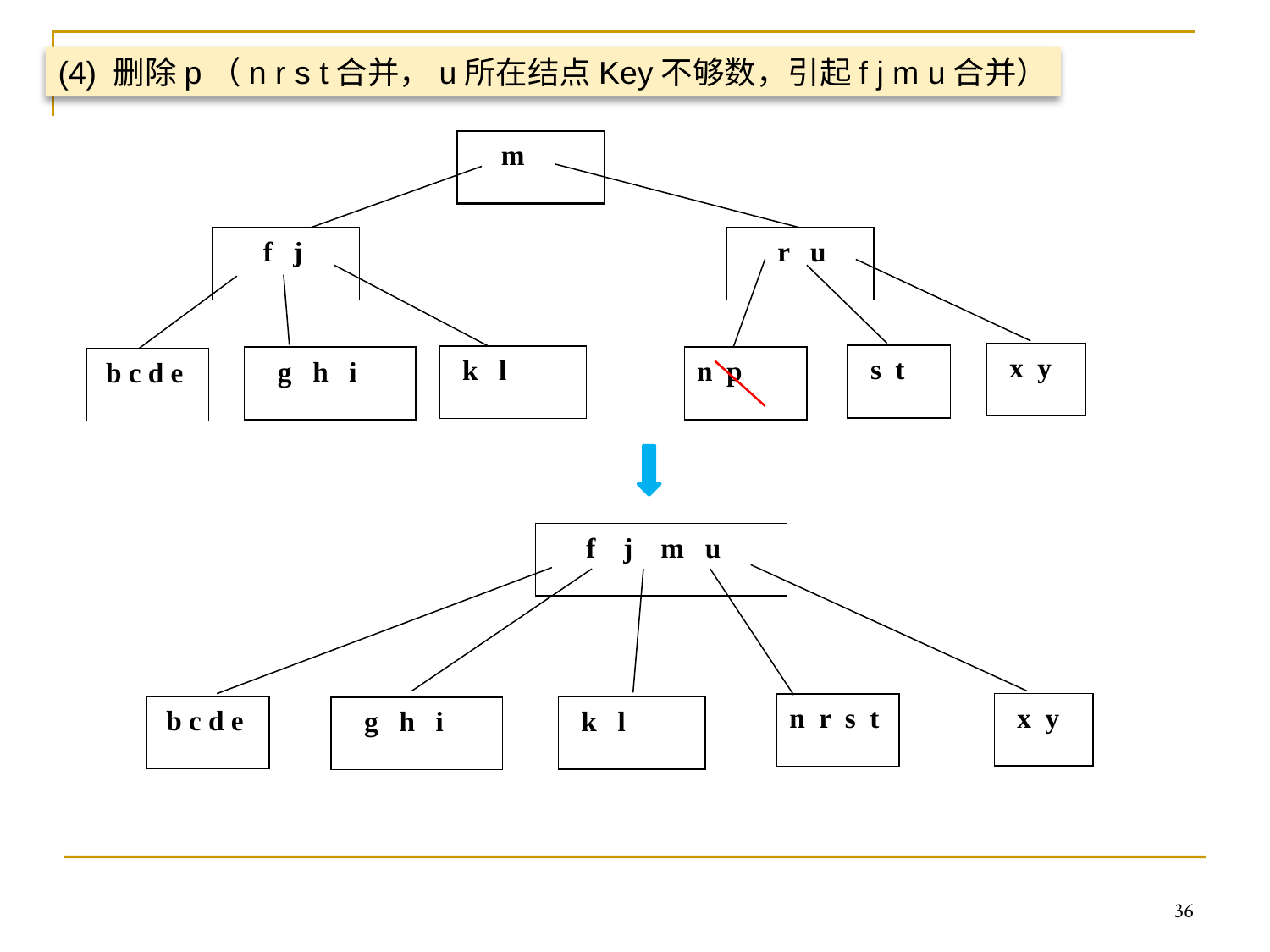

(4) 删除p（n r s t合并，u所在结点Key不够数，引起f j m u合并）
m

    f   j
    r   u

x  y
s  t
k   l
n  p
g   h   i
 b c d e

    f    j    m   u

x  y
n  r  s  t
 b c d e
k   l
g   h   i
36